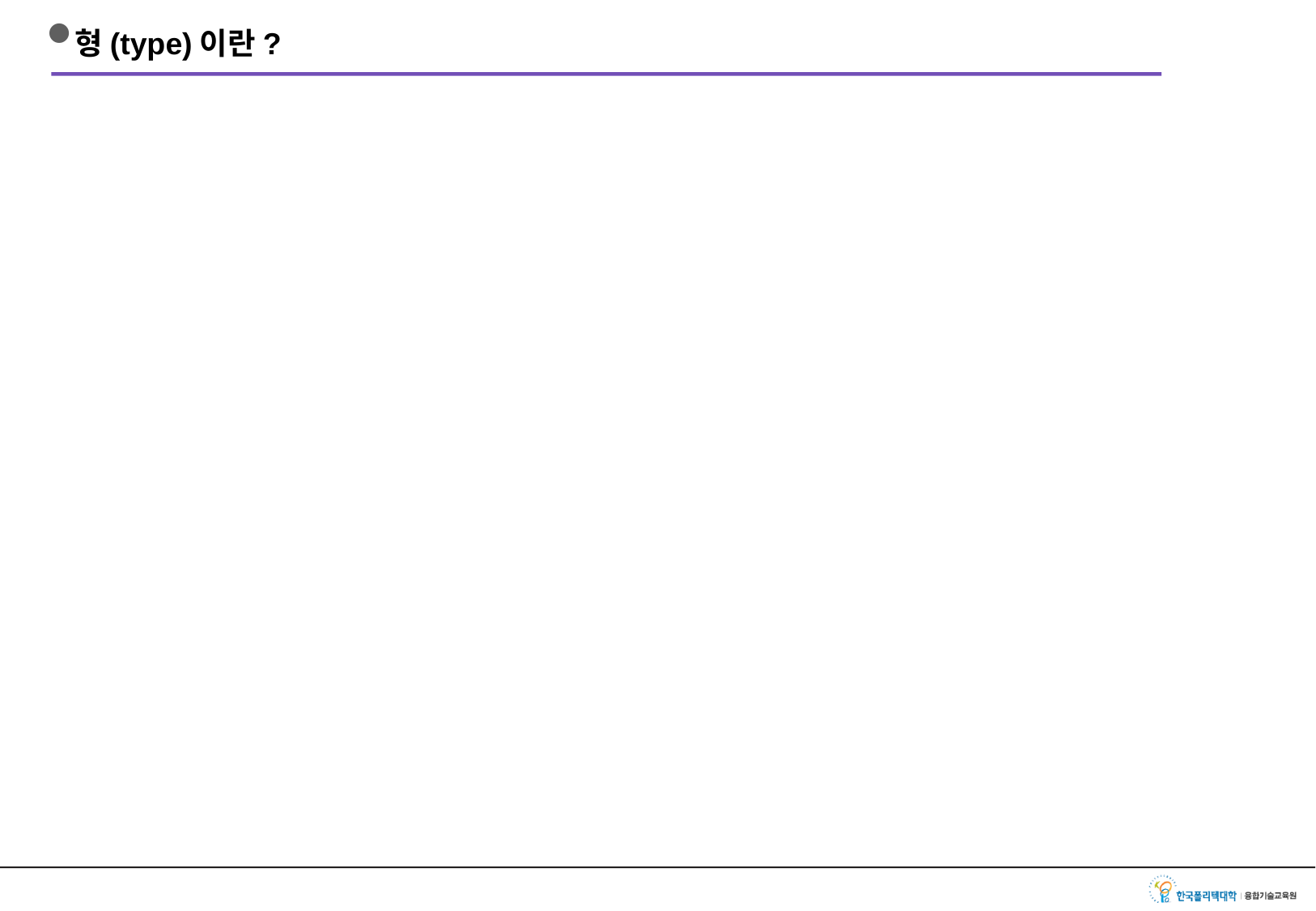

# 형(type)이란?
 변수는 그냥 메모리상에 있는 공간에 어떤 데이터를 담는 것이다.

변수 선언 자체는 컴퓨터에게는 그저 공간일 뿐으므로 들어 있는 데이터가 문자인지,
      숫자인지 알 수 없다.

개발자는 컴퓨터의 데이터를 자신이 원하는 유형으로 작업할 수 있도록 변수의
     타입이라는 것을 활용한다.